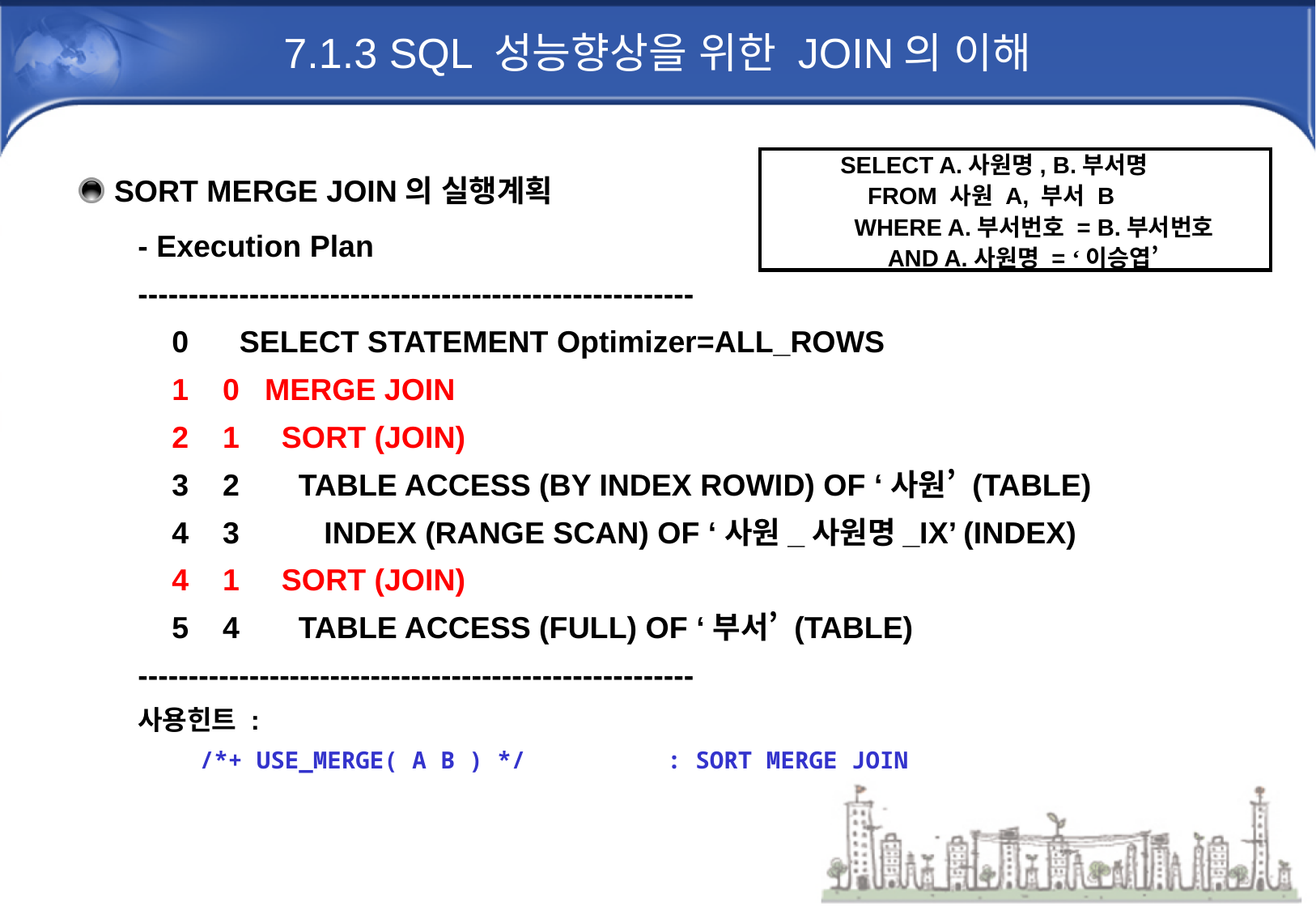

# 7.1.3 SQL 성능향상을 위한 JOIN의 이해
           SELECT A.사원명, B.부서명
      FROM 사원 A, 부서 B
    WHERE A.부서번호 = B.부서번호
         AND A.사원명 = ‘이승엽’
SORT MERGE JOIN의 실행계획
- Execution Plan
-------------------------------------------------------
    0      SELECT STATEMENT Optimizer=ALL_ROWS
    1    0   MERGE JOIN
    2    1     SORT (JOIN)
    3    2       TABLE ACCESS (BY INDEX ROWID) OF ‘사원’ (TABLE)
    4    3          INDEX (RANGE SCAN) OF ‘사원_사원명_IX’ (INDEX)
    4    1     SORT (JOIN)
    5    4       TABLE ACCESS (FULL) OF ‘부서’ (TABLE)
-------------------------------------------------------
사용힌트 :
/*+ USE_MERGE( A B ) */          : SORT MERGE JOIN